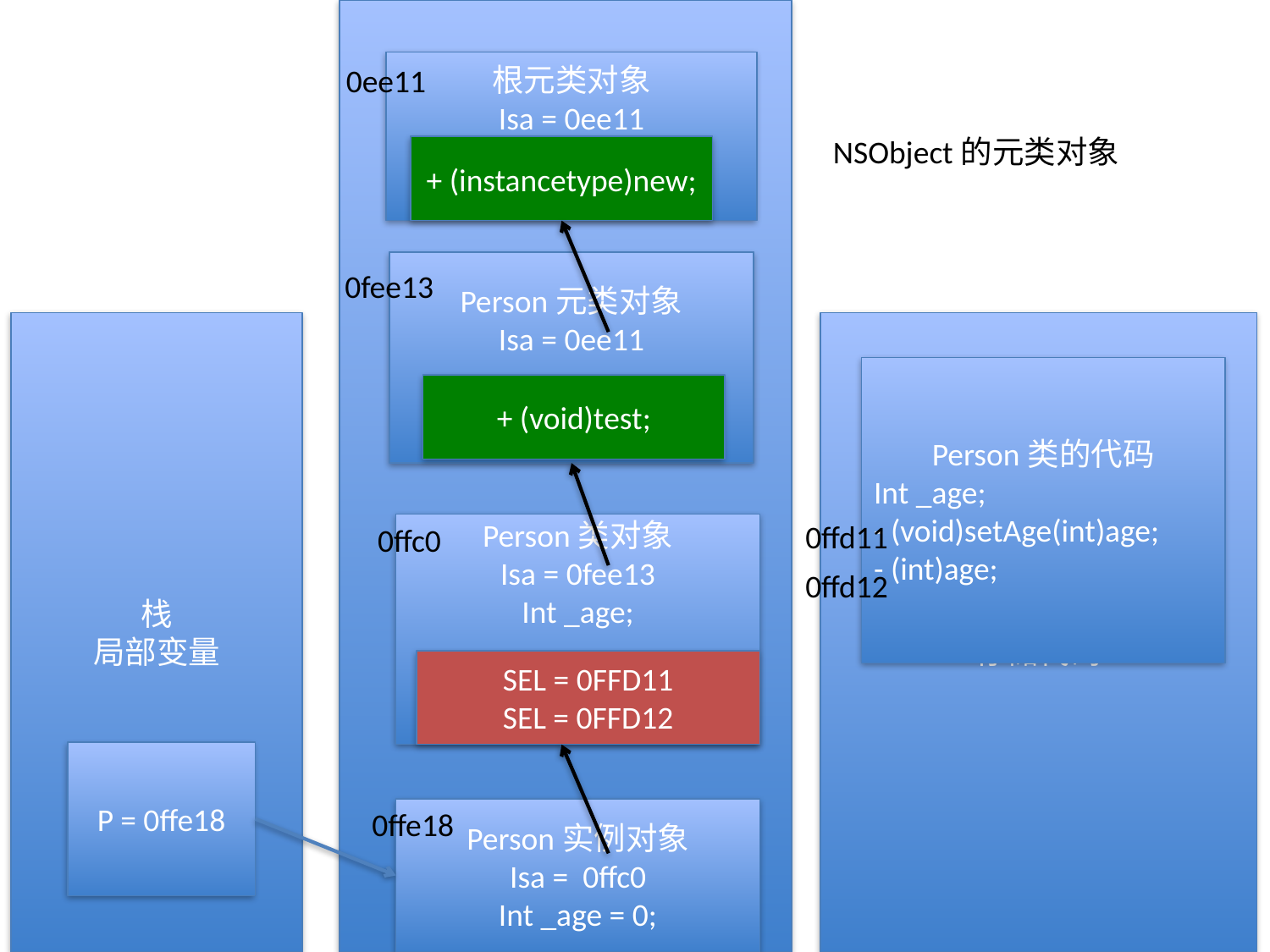

堆区
存储对象
根元类对象
Isa = 0ee11

0ee11
NSObject的元类对象
+ (instancetype)new;
Person元类对象
Isa = 0ee11

0fee13
栈
局部变量
代码区
存储代码
Person类的代码
Int _age;
- (void)setAge(int)age;
- (int)age;
+ (void)test;
0ffd11
0ffc0
Person类对象
Isa = 0fee13
Int _age;

0ffd12

SEL = 0FFD11
SEL = 0FFD12

P = 0ffe18
0ffe18

Person实例对象
Isa =  0ffc0
Int _age = 0;